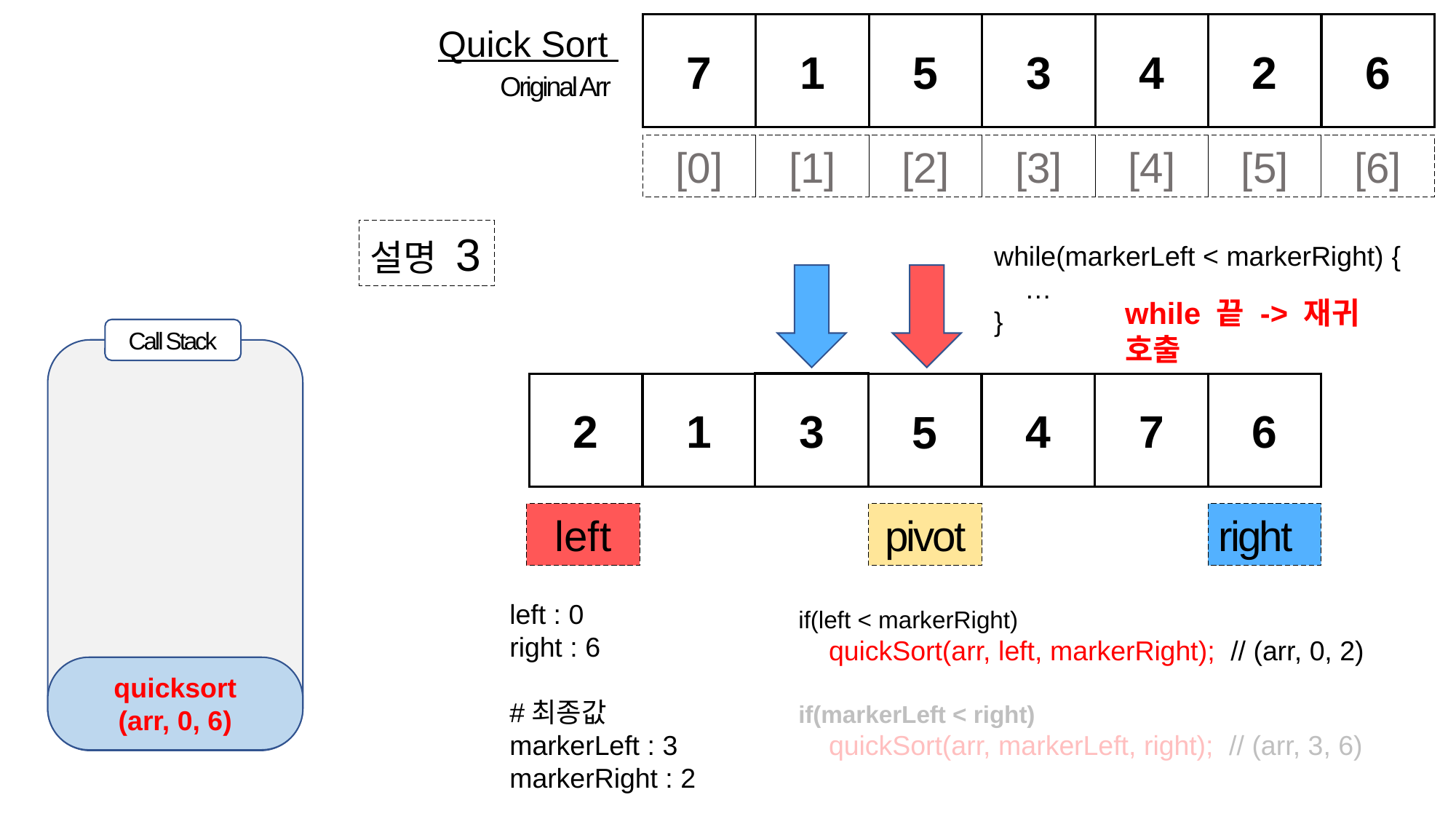

6
3
4
2
7
1
5
Quick Sort
Original Arr
[3]
[4]
[5]
[6]
[0]
[1]
[2]
설명 3
while(markerLeft < markerRight) {
    …
}

while 끝 -> 재귀 호출
Call Stack

quicksort
(arr, 0, 6)
3
2
7
6
4
1
5
left
pivot
right
left : 0
right : 6

#최종값
markerLeft : 3
markerRight : 2
if(left < markerRight)
    quickSort(arr, left, markerRight);  // (arr, 0, 2)

if(markerLeft < right)
    quickSort(arr, markerLeft, right);  // (arr, 3, 6)